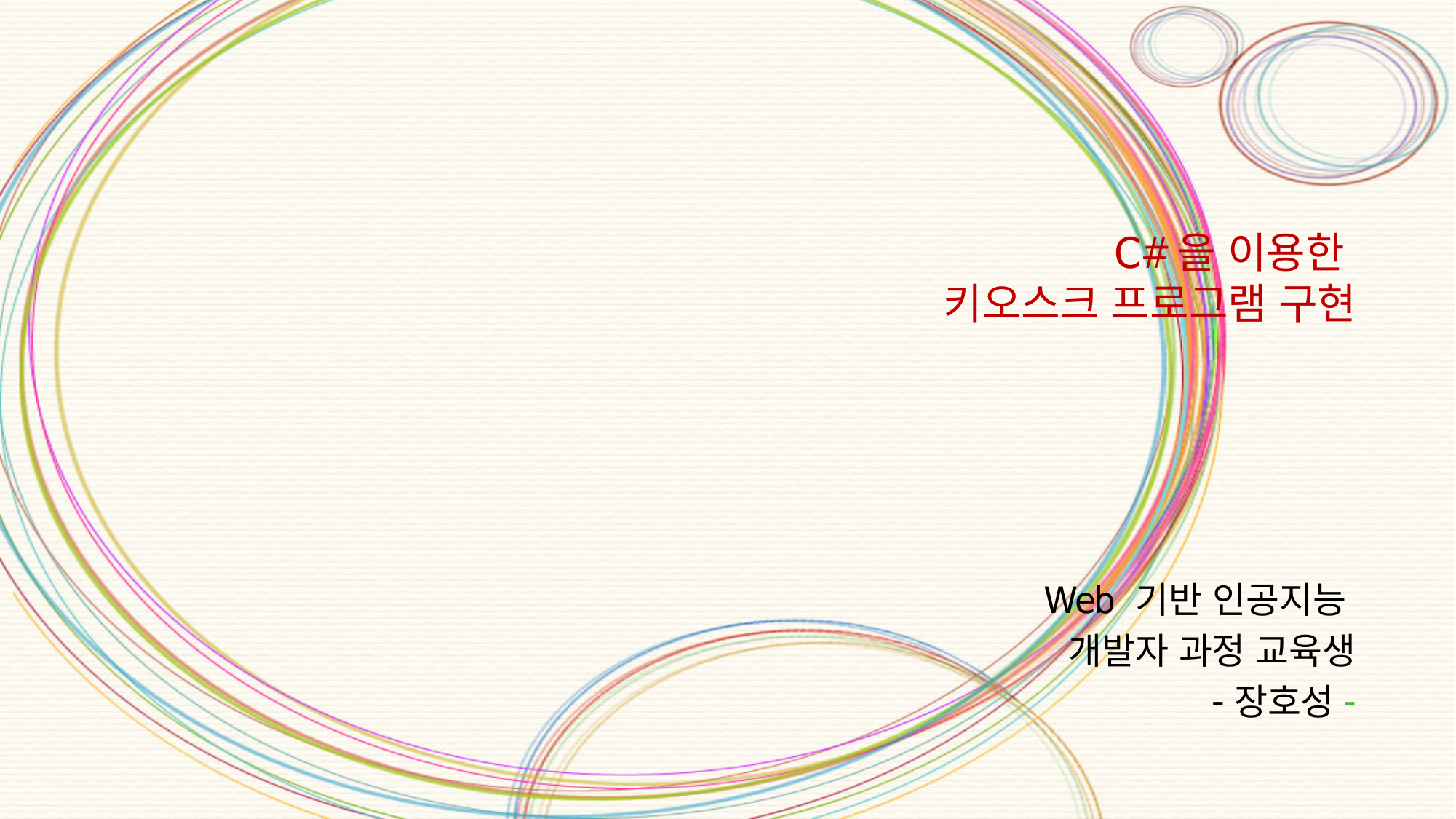

# C#을 이용한
키오스크 프로그램 구현
Web 기반 인공지능
개발자 과정 교육생
-장호성-